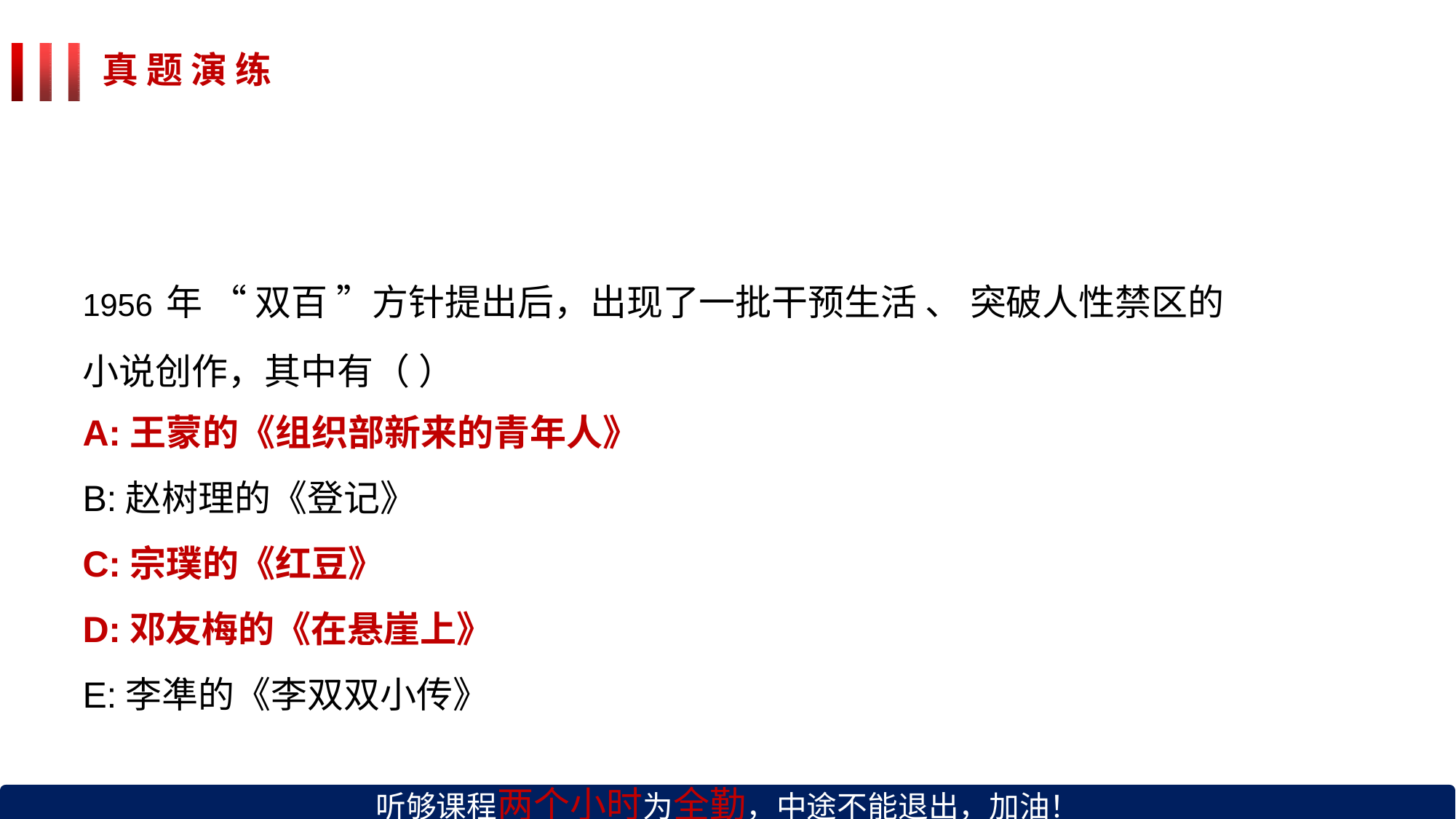

# 真 题 演 练
1956年 “ 双百 ”方针提出后，出现了一批干预生活 、 突破人性禁区的
小说创作，其中有（ ）
A:王蒙的《组织部新来的青年人》
B:赵树理的《登记》
C:宗璞的《红豆》
D:邓友梅的《在悬崖上》
E:李凖的《李双双小传》
76

听够课程两个小时为全勤，中途不能退出，加油！